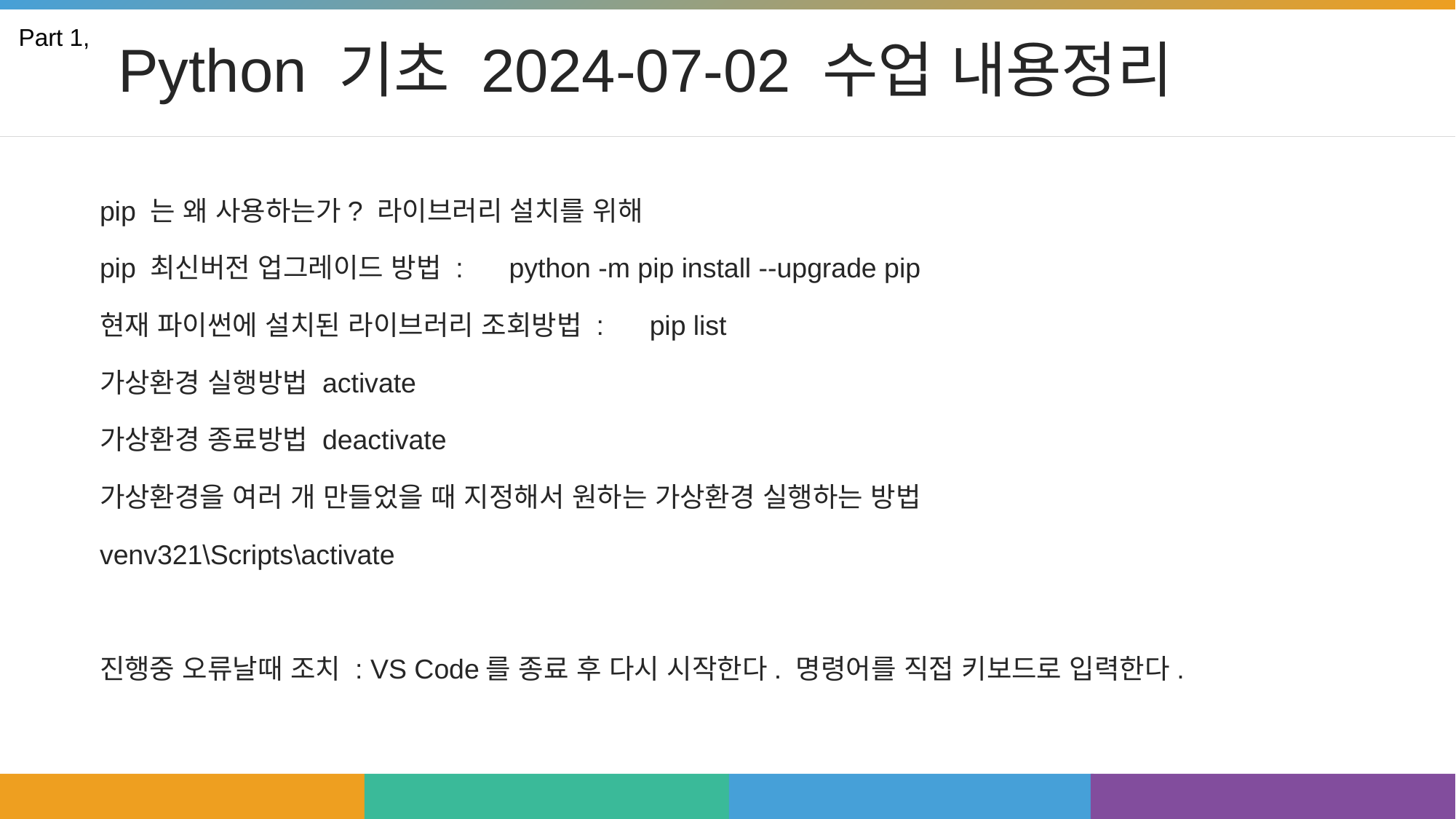

Python 기초 2024-07-02 수업 내용정리
Part 1,
pip 는 왜 사용하는가? 라이브러리 설치를 위해
pip 최신버전 업그레이드 방법 :      python -m pip install --upgrade pip
현재 파이썬에 설치된 라이브러리 조회방법 :      pip list
가상환경 실행방법 activate
가상환경 종료방법 deactivate
가상환경을 여러 개 만들었을 때 지정해서 원하는 가상환경 실행하는 방법
venv321\Scripts\activate

진행중 오류날때 조치 : VS Code를 종료 후 다시 시작한다. 명령어를 직접 키보드로 입력한다.